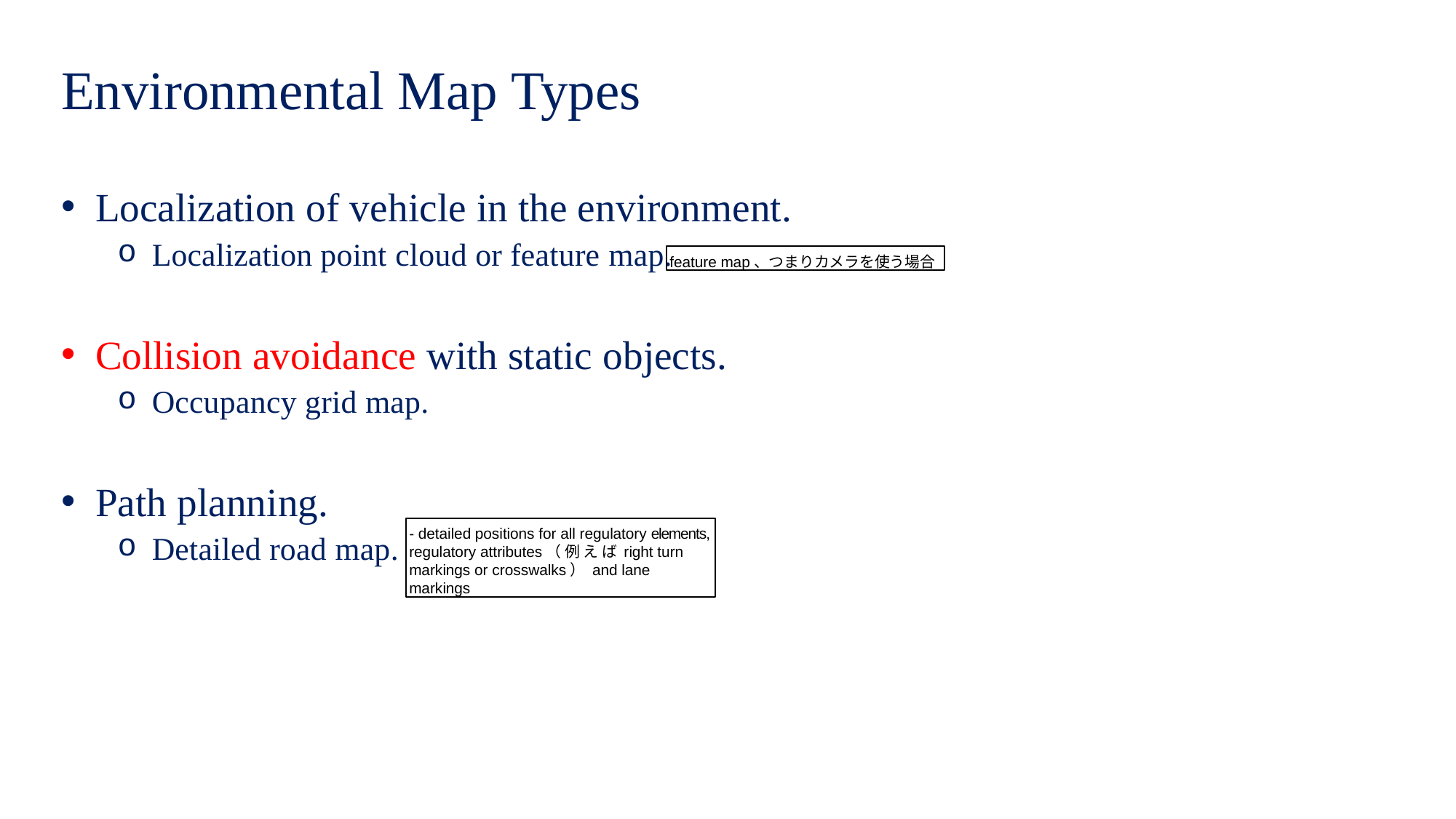

# Environmental Map Types
Localization of vehicle in the environment.
Localization point cloud or feature map.

Collision avoidance with static objects.
Occupancy grid map.

Path planning.
Detailed road map.
feature map、つまりカメラを使う場合
- detailed positions for all regulatory elements,  regulatory attributes（ 例 え ば right turn  markings or crosswalks） and lane markings